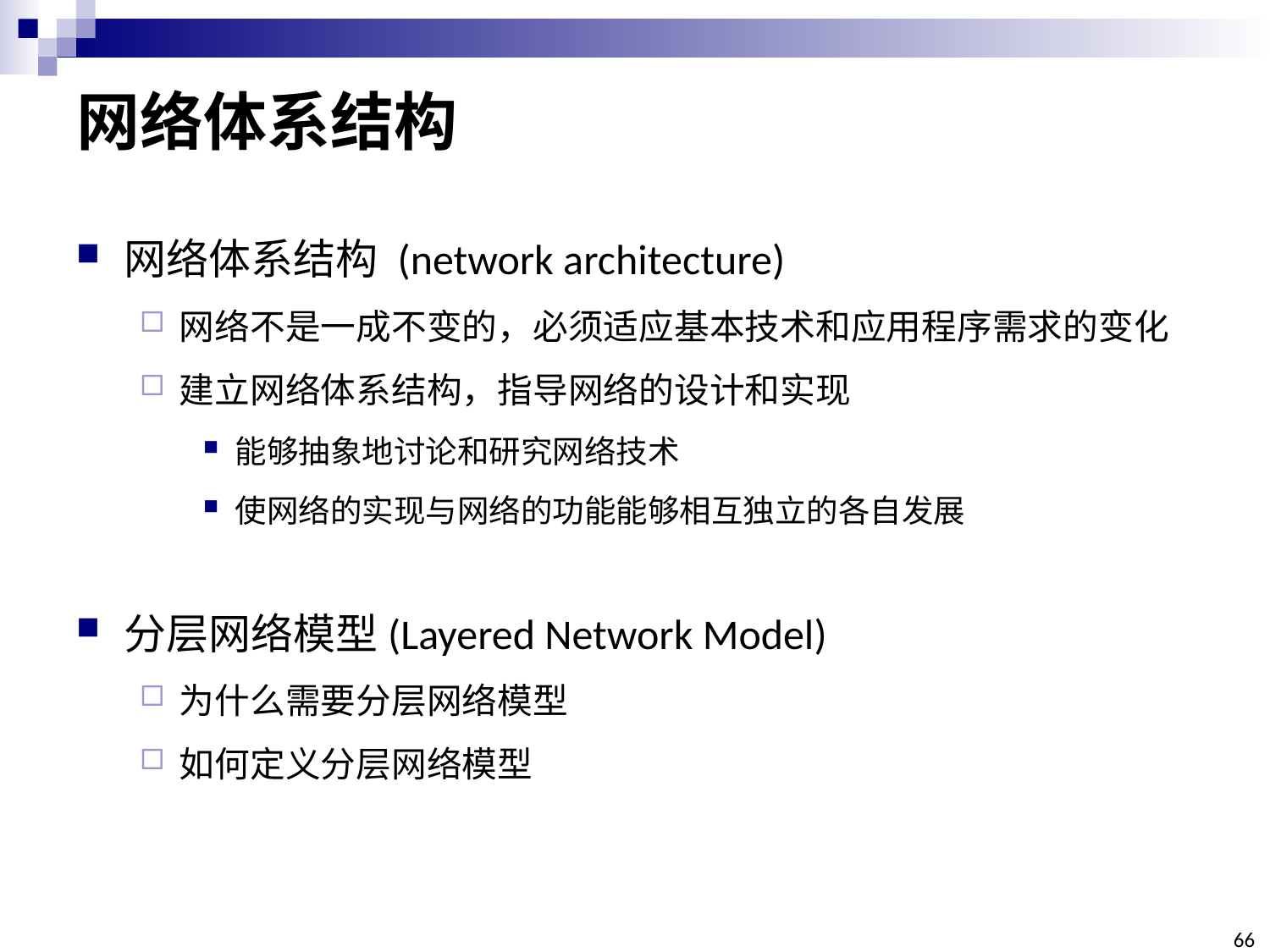

# 网络体系结构
网络体系结构 (network architecture)
网络不是一成不变的，必须适应基本技术和应用程序需求的变化
建立网络体系结构，指导网络的设计和实现
能够抽象地讨论和研究网络技术
使网络的实现与网络的功能能够相互独立的各自发展
分层网络模型(Layered Network Model)
为什么需要分层网络模型
如何定义分层网络模型
66